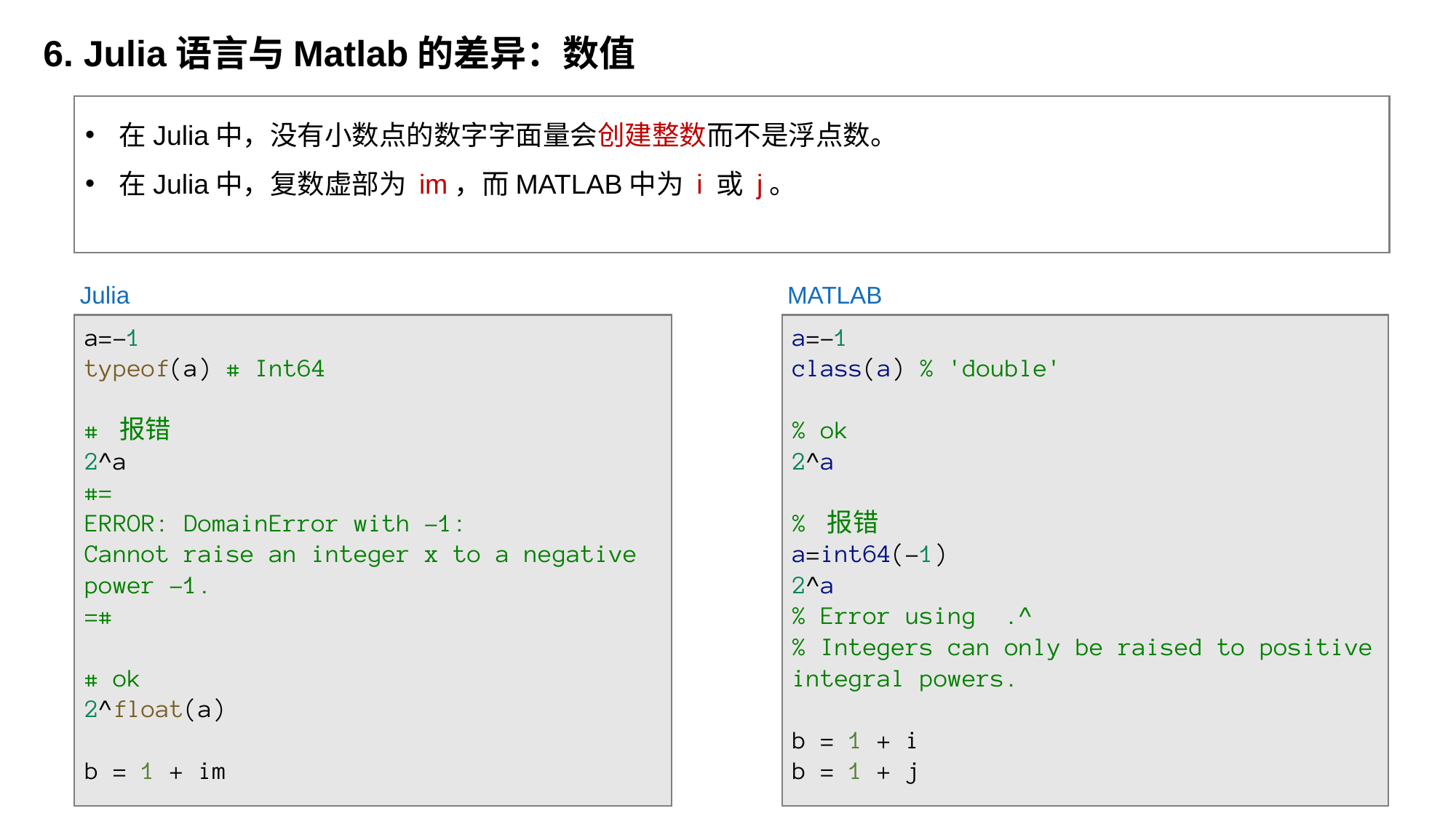

6. Julia语言与Matlab的差异：数值
在Julia中，没有小数点的数字字面量会创建整数而不是浮点数。
在Julia中，复数虚部为 im，而MATLAB中为 i 或 j。
Julia
MATLAB
a=-1
typeof(a) # Int64
# 报错
2^a
#=
ERROR: DomainError with -1:
Cannot raise an integer x to a negative power -1.
=#
# ok
2^float(a)

b = 1 + im

a=-1
class(a) % 'double'
% ok
2^a
% 报错
a=int64(-1)
2^a
% Error using  .^
% Integers can only be raised to positive integral powers.

b = 1 + i
b = 1 + j